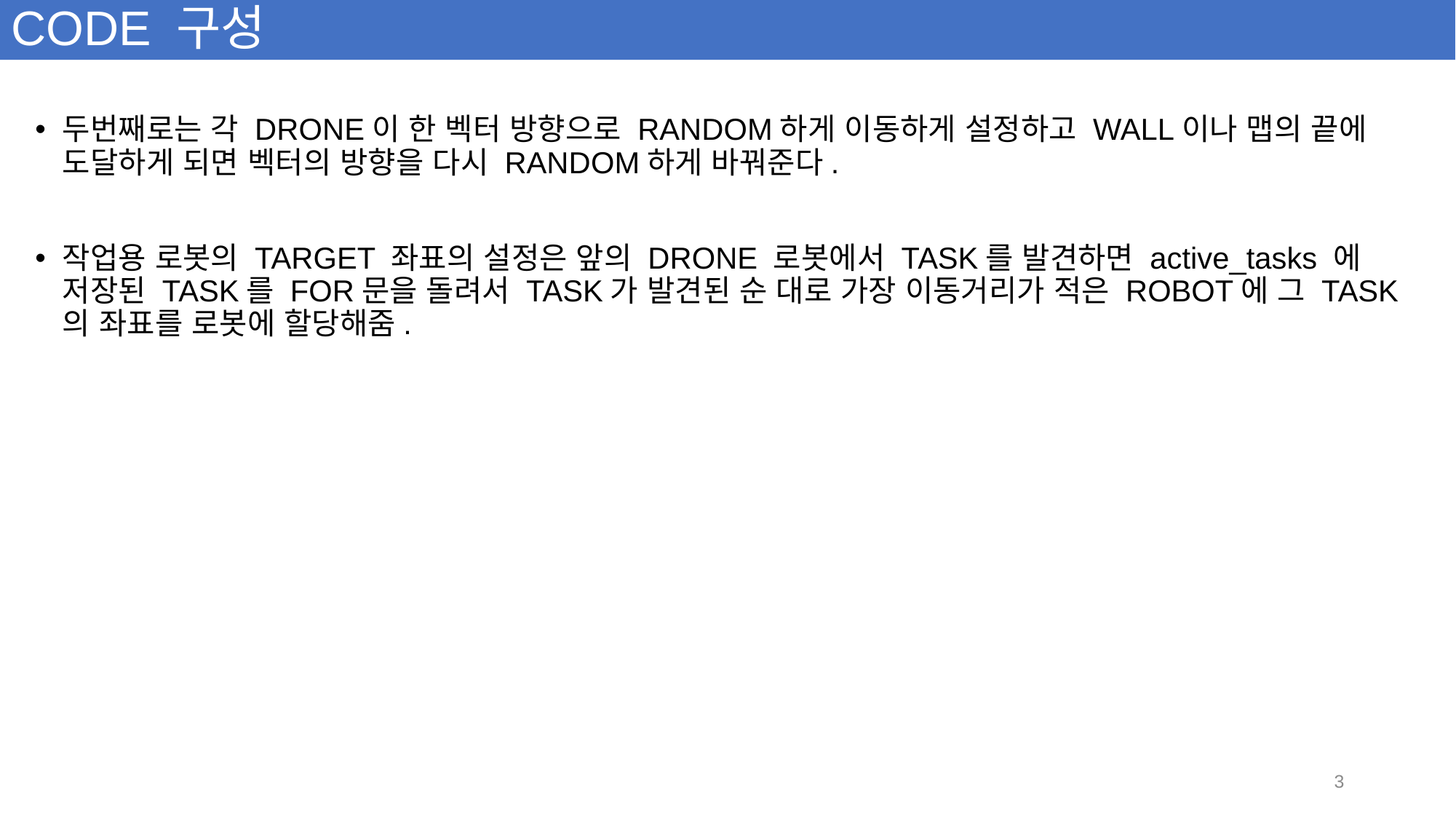

# CODE 구성
두번째로는 각 DRONE이 한 벡터 방향으로 RANDOM하게 이동하게 설정하고 WALL이나 맵의 끝에 도달하게 되면 벡터의 방향을 다시 RANDOM하게 바꿔준다.

작업용 로봇의 TARGET 좌표의 설정은 앞의 DRONE 로봇에서 TASK를 발견하면 active_tasks 에 저장된 TASK를 FOR문을 돌려서 TASK가 발견된 순 대로 가장 이동거리가 적은 ROBOT에 그 TASK의 좌표를 로봇에 할당해줌.

3